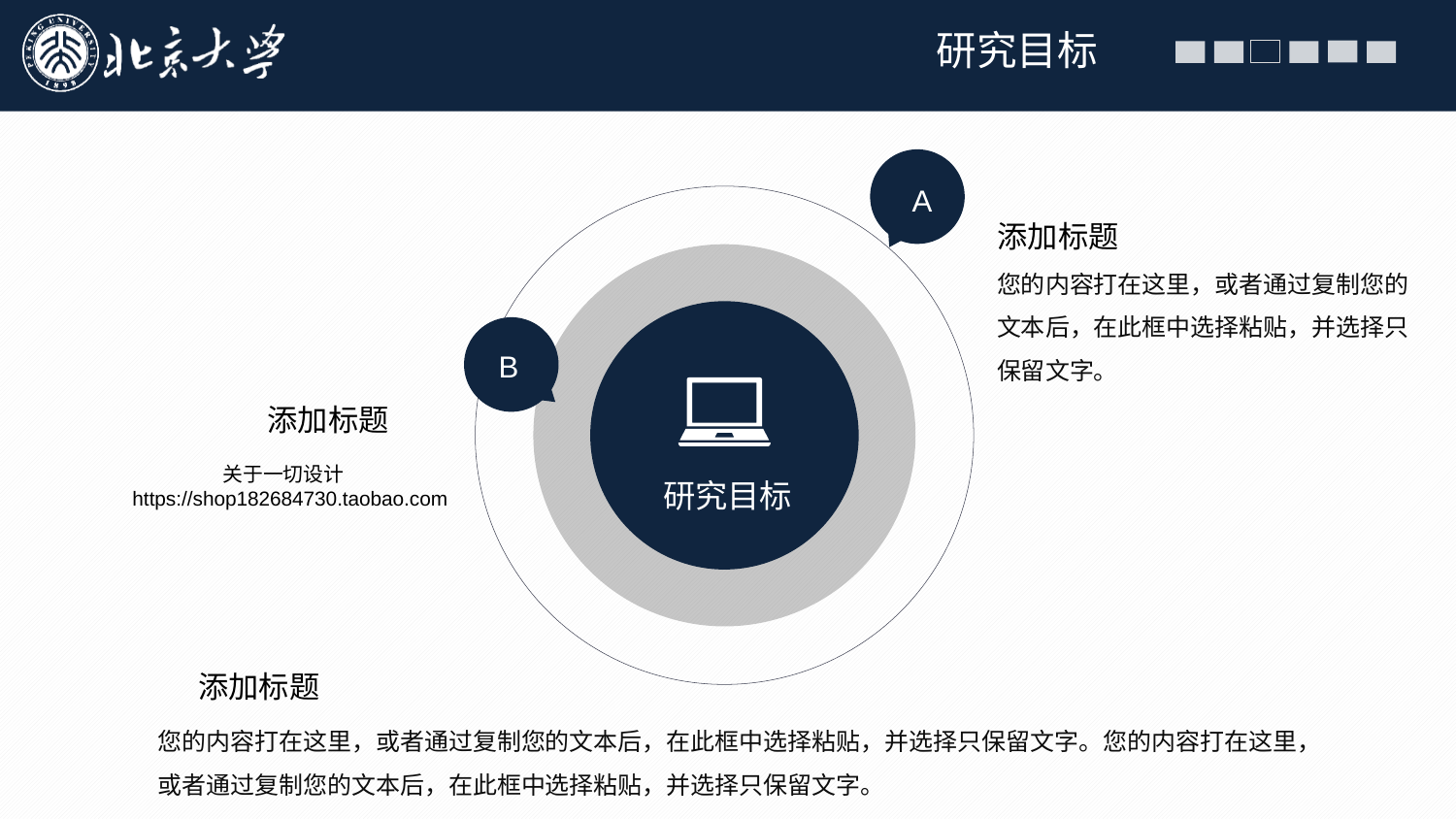

研究目标

A

添加标题
您的内容打在这里，或者通过复制您的文本后，在此框中选择粘贴，并选择只保留文字。

研究目标

B
添加标题
关于一切设计    https://shop182684730.taobao.com
添加标题
您的内容打在这里，或者通过复制您的文本后，在此框中选择粘贴，并选择只保留文字。您的内容打在这里，或者通过复制您的文本后，在此框中选择粘贴，并选择只保留文字。